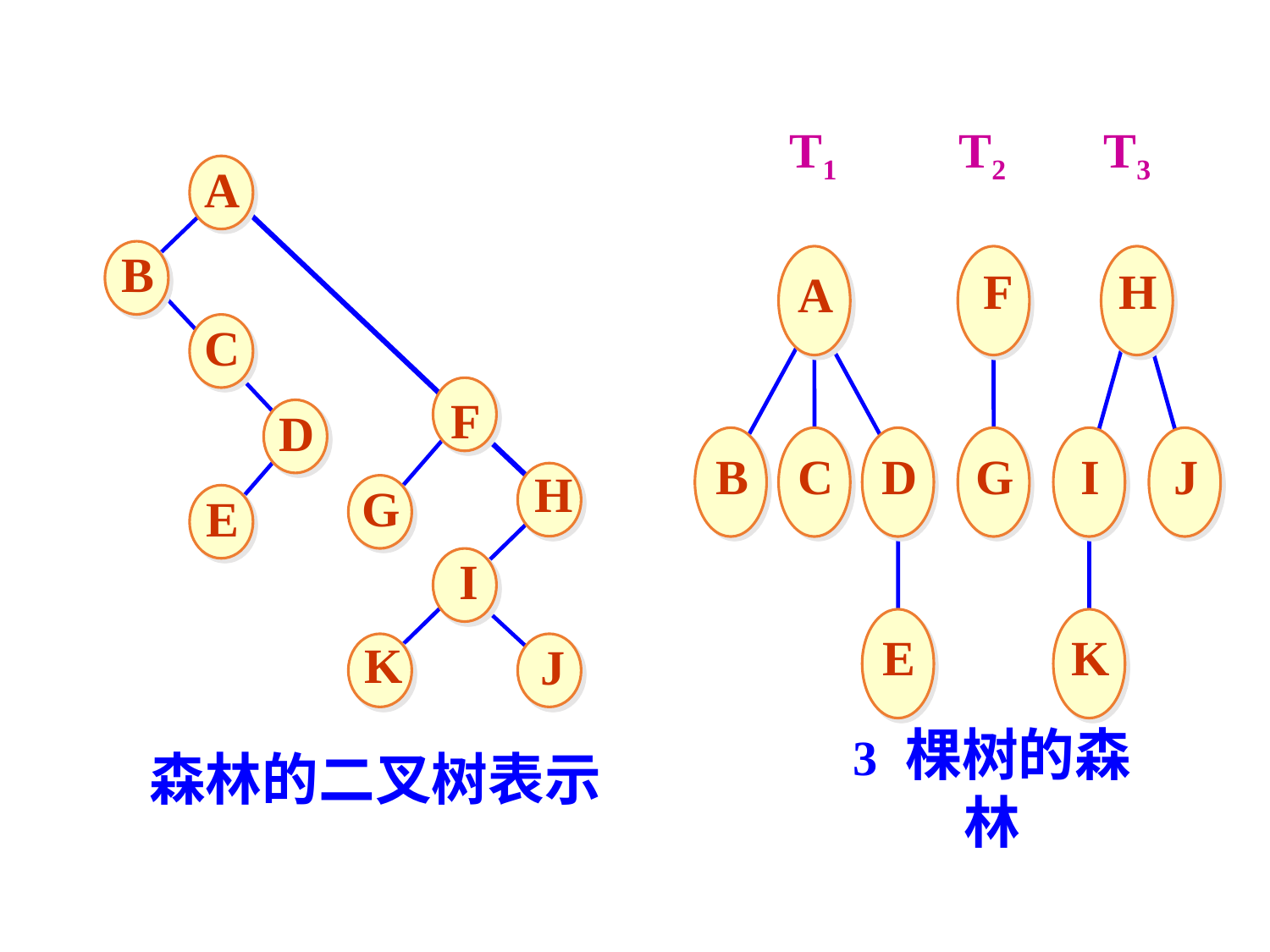

T1          T2        T3
A

B

C

F
D

H

G

E

I

K
J

森林的二叉树表示

F
H
A

B
C
D
G
I
J

E
K
3 棵树的森林
117